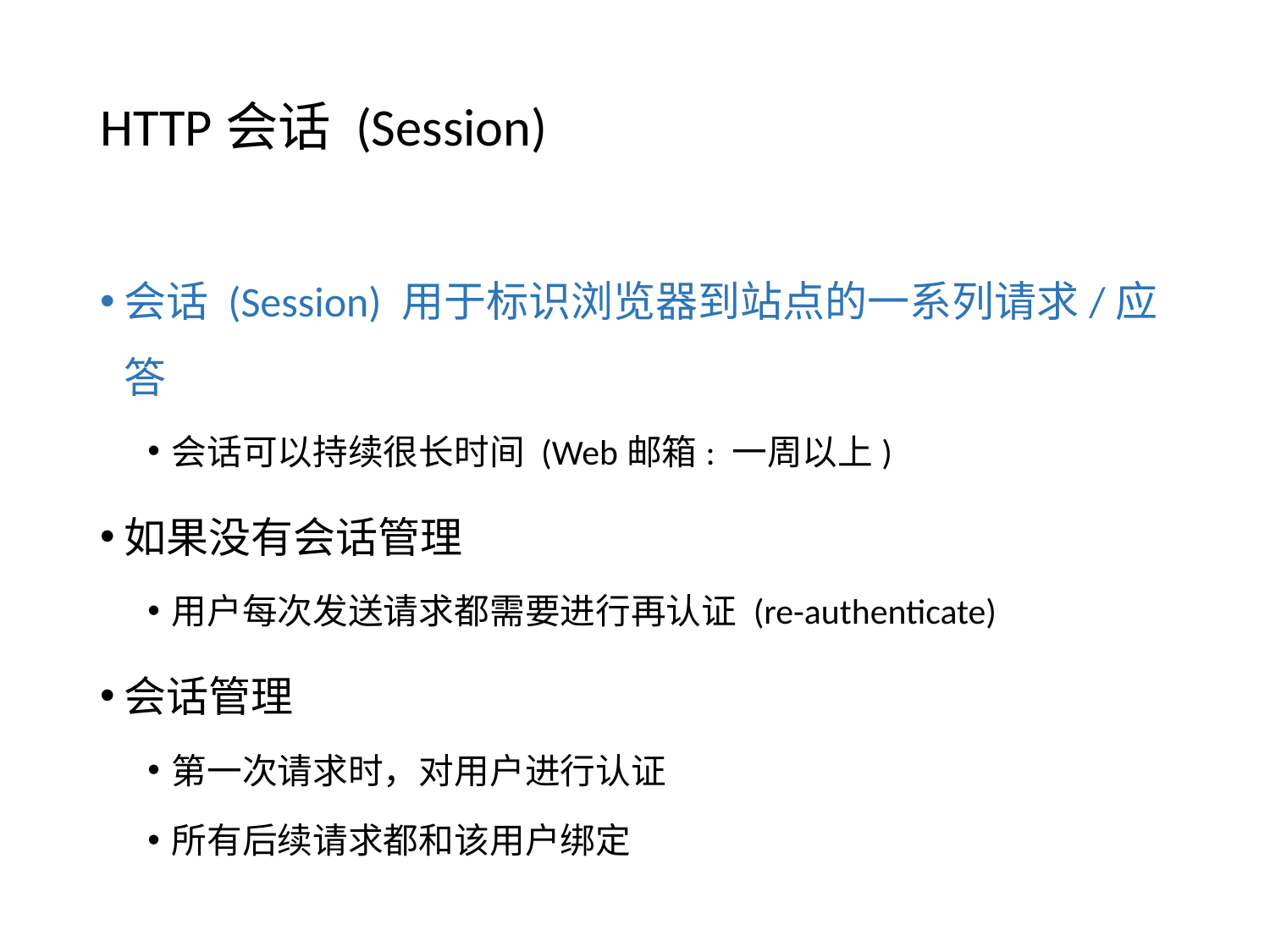

# HTTP会话 (Session)
会话 (Session) 用于标识浏览器到站点的一系列请求/应答
会话可以持续很长时间 (Web邮箱: 一周以上)
如果没有会话管理
用户每次发送请求都需要进行再认证 (re-authenticate)
会话管理
第一次请求时，对用户进行认证
所有后续请求都和该用户绑定
26